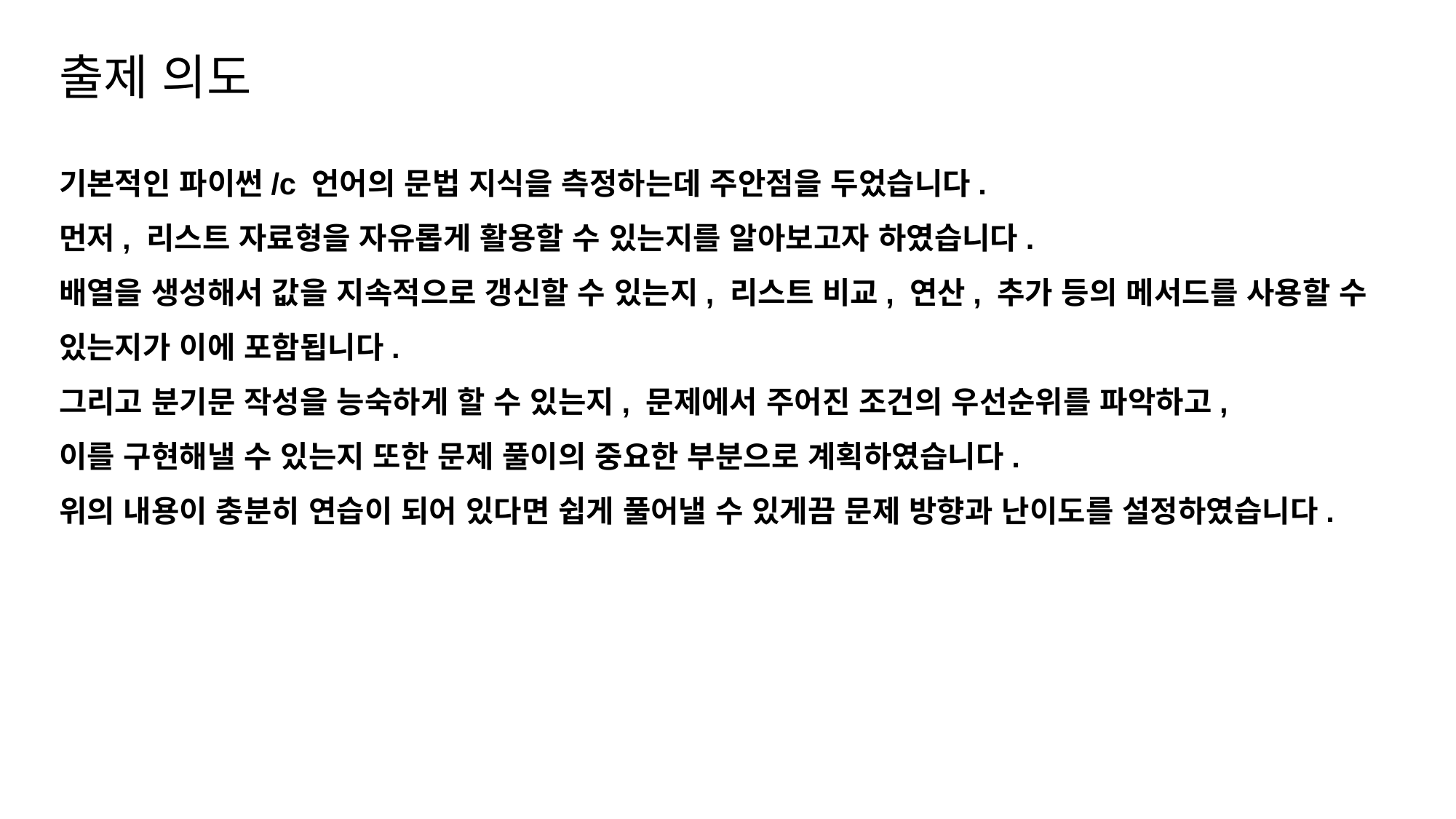

# 출제 의도

기본적인 파이썬/c 언어의 문법 지식을 측정하는데 주안점을 두었습니다.
먼저, 리스트 자료형을 자유롭게 활용할 수 있는지를 알아보고자 하였습니다.
배열을 생성해서 값을 지속적으로 갱신할 수 있는지, 리스트 비교, 연산, 추가 등의 메서드를 사용할 수 있는지가 이에 포함됩니다.
그리고 분기문 작성을 능숙하게 할 수 있는지, 문제에서 주어진 조건의 우선순위를 파악하고,
이를 구현해낼 수 있는지 또한 문제 풀이의 중요한 부분으로 계획하였습니다.
위의 내용이 충분히 연습이 되어 있다면 쉽게 풀어낼 수 있게끔 문제 방향과 난이도를 설정하였습니다.